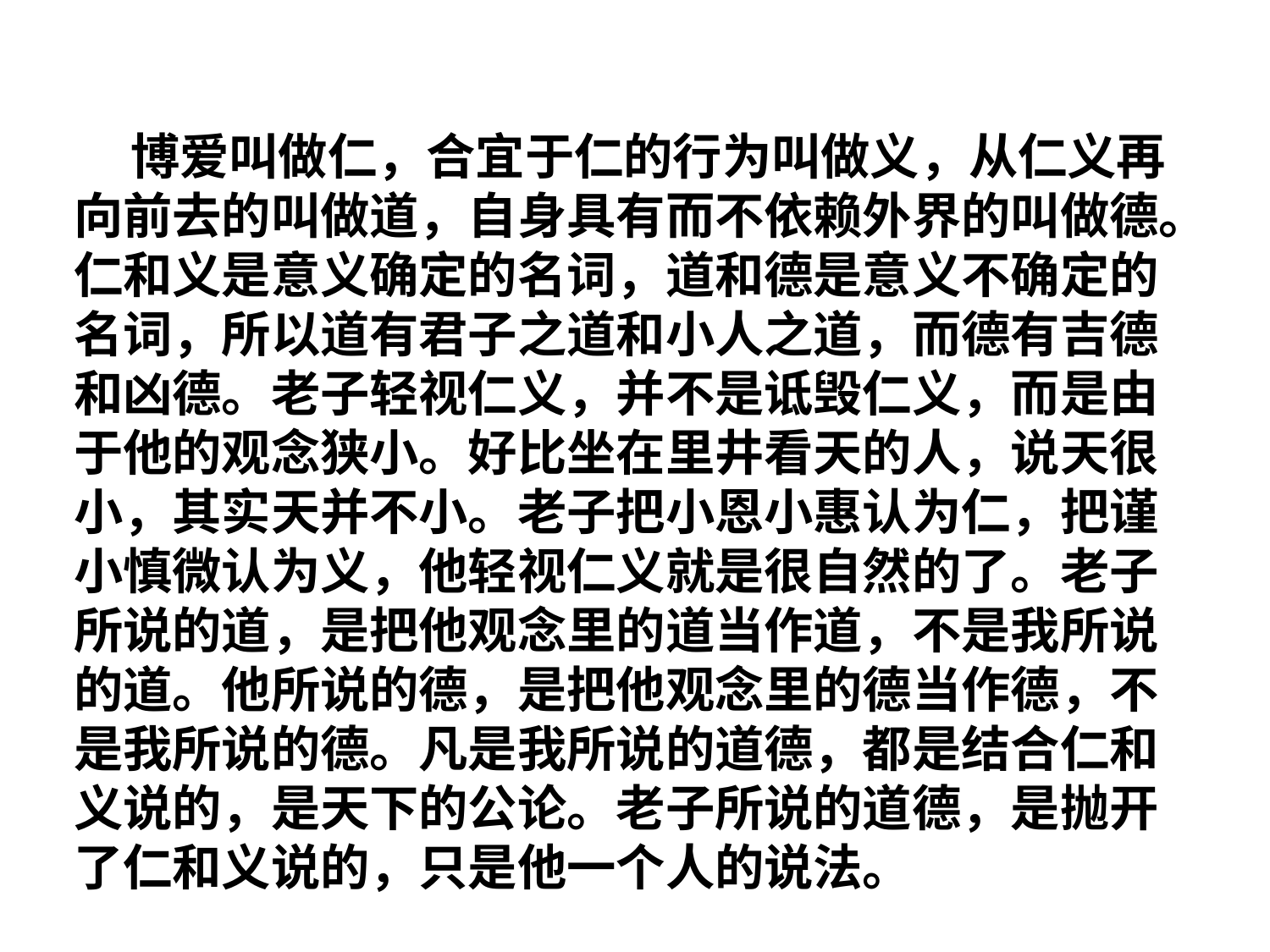

博爱叫做仁，合宜于仁的行为叫做义，从仁义再向前去的叫做道，自身具有而不依赖外界的叫做德。仁和义是意义确定的名词，道和德是意义不确定的名词，所以道有君子之道和小人之道，而德有吉德和凶德。老子轻视仁义，并不是诋毁仁义，而是由于他的观念狭小。好比坐在里井看天的人，说天很小，其实天并不小。老子把小恩小惠认为仁，把谨小慎微认为义，他轻视仁义就是很自然的了。老子所说的道，是把他观念里的道当作道，不是我所说的道。他所说的德，是把他观念里的德当作德，不是我所说的德。凡是我所说的道德，都是结合仁和义说的，是天下的公论。老子所说的道德，是抛开了仁和义说的，只是他一个人的说法。